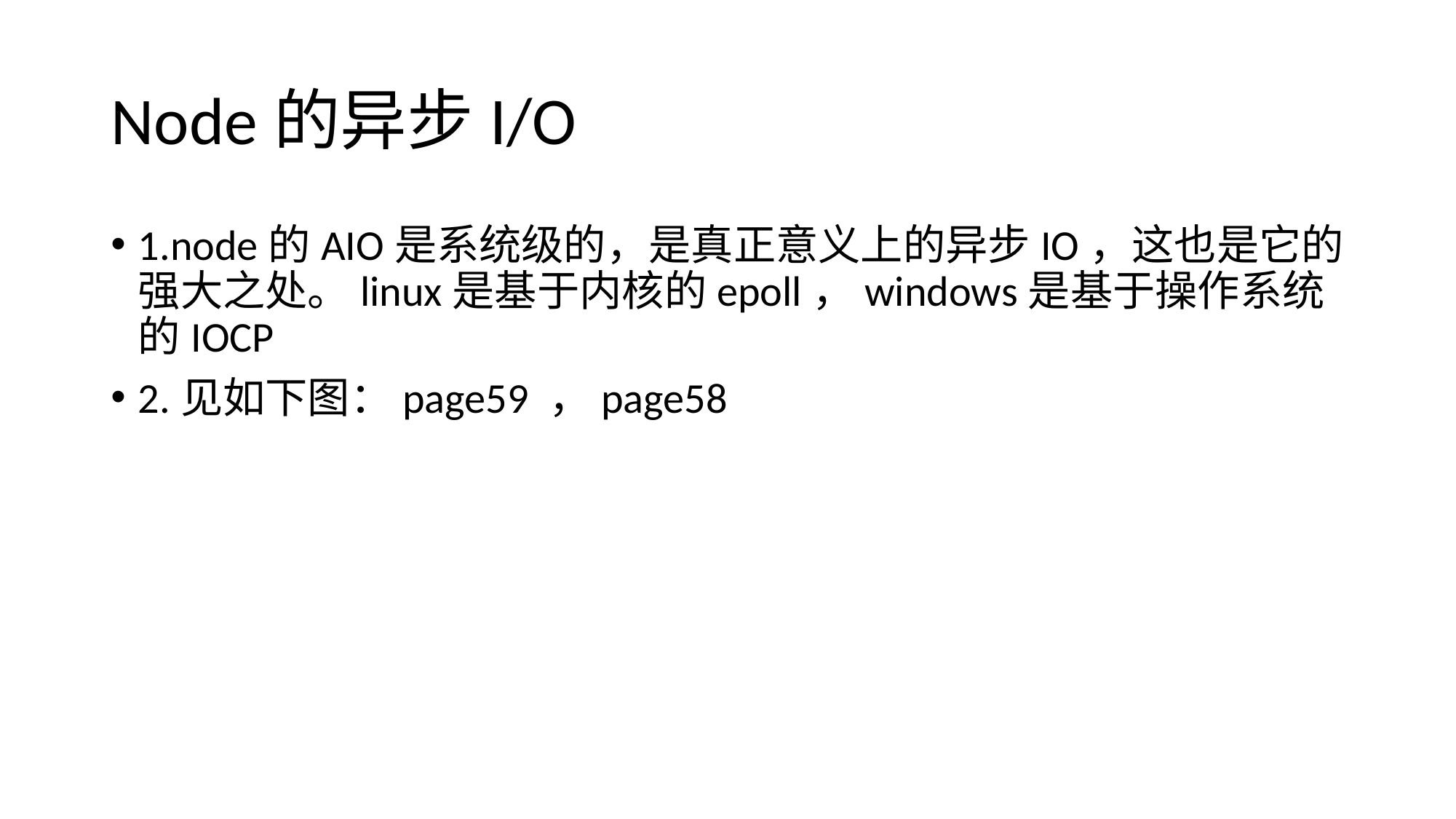

# Node的异步I/O
1.node的AIO是系统级的，是真正意义上的异步IO，这也是它的强大之处。linux是基于内核的epoll，windows是基于操作系统的IOCP
2.见如下图：page59 ，page58